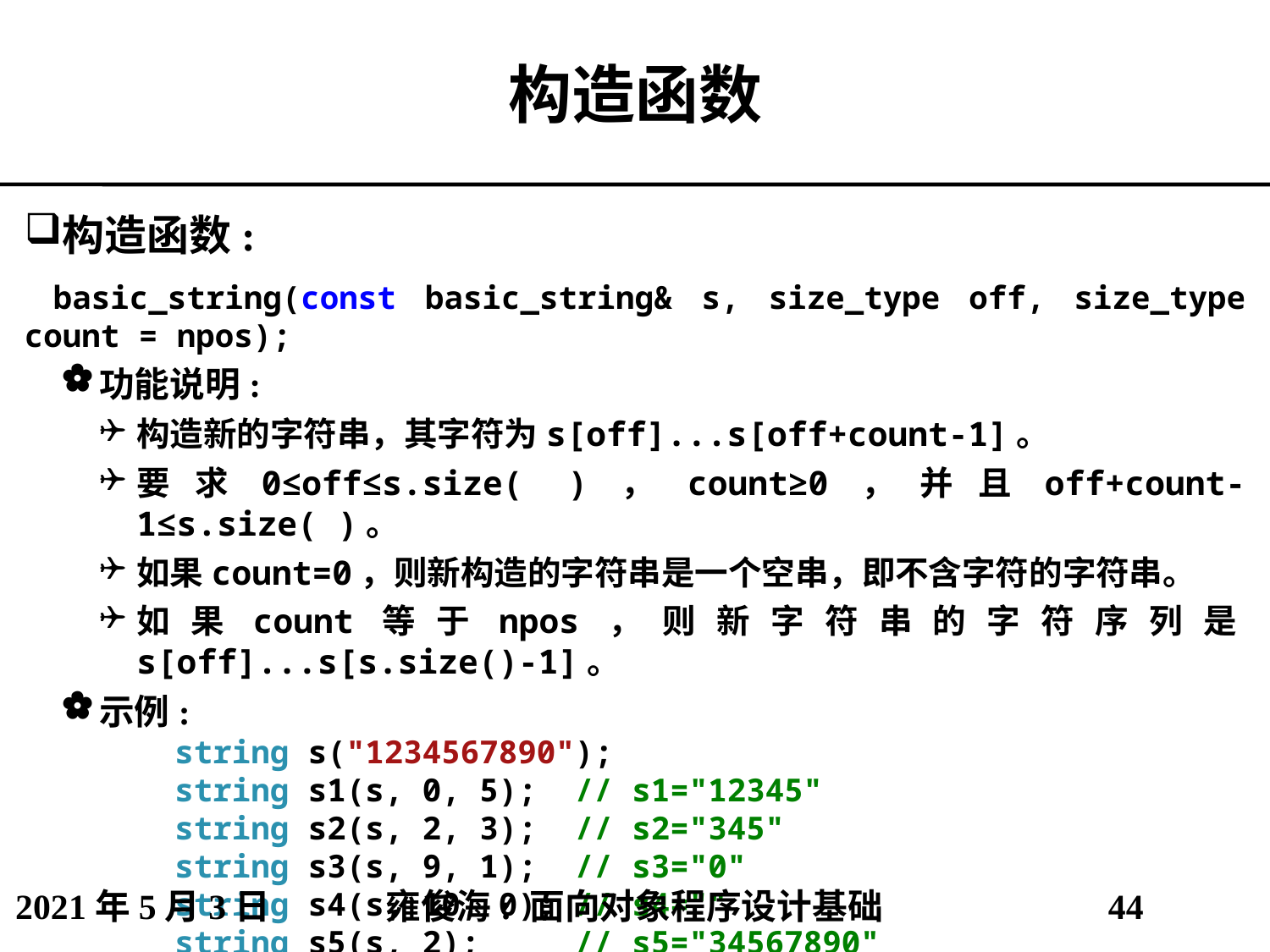

# 构造函数

构造函数:
 basic_string(const basic_string& s, size_type off, size_type count = npos);
功能说明:
构造新的字符串，其字符为s[off]...s[off+count-1]。
要求0≤off≤s.size( )，count≥0，并且off+count-1≤s.size( )。
如果count=0，则新构造的字符串是一个空串，即不含字符的字符串。
如果count等于npos，则新字符串的字符序列是s[off]...s[s.size()-1]。
示例:
    string s("1234567890");
    string s1(s, 0, 5);  // s1="12345"
    string s2(s, 2, 3);  // s2="345"
    string s3(s, 9, 1);  // s3="0"
    string s4(s, 10, 0); // s4=""
    string s5(s, 2);     // s5="34567890"
    string s6(s, 11, 0); // 非法，抛出异常
2021年5月3日
雍俊海: 面向对象程序设计基础
44